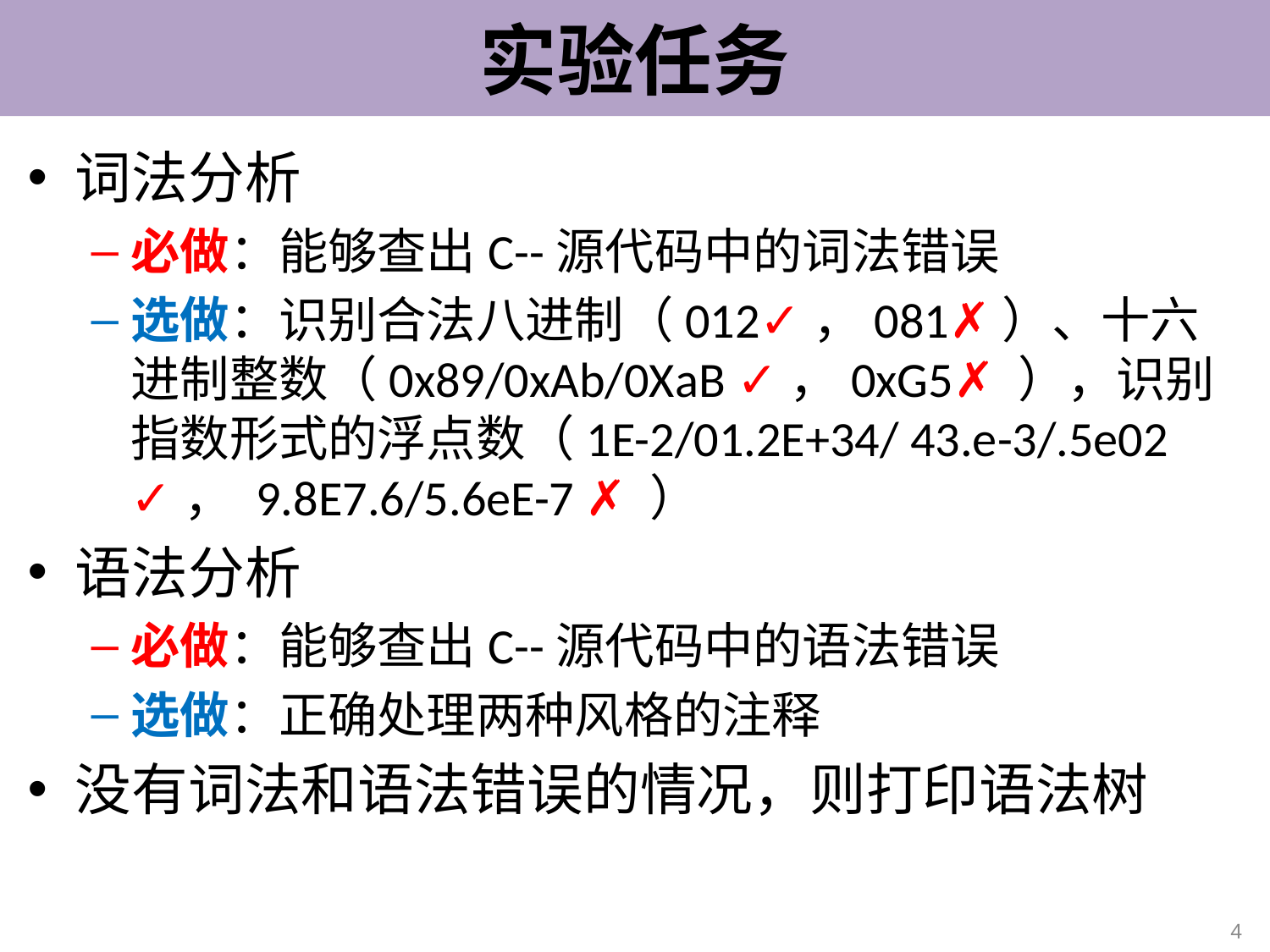

# 实验任务
词法分析
必做：能够查出C--源代码中的词法错误
选做：识别合法八进制（012✓，081✗）、十六进制整数（0x89/0xAb/0XaB ✓，0xG5✗ ），识别指数形式的浮点数（1E-2/01.2E+34/ 43.e-3/.5e02 ✓， 9.8E7.6/5.6eE-7 ✗ ）
语法分析
必做：能够查出C--源代码中的语法错误
选做：正确处理两种风格的注释
没有词法和语法错误的情况，则打印语法树
4